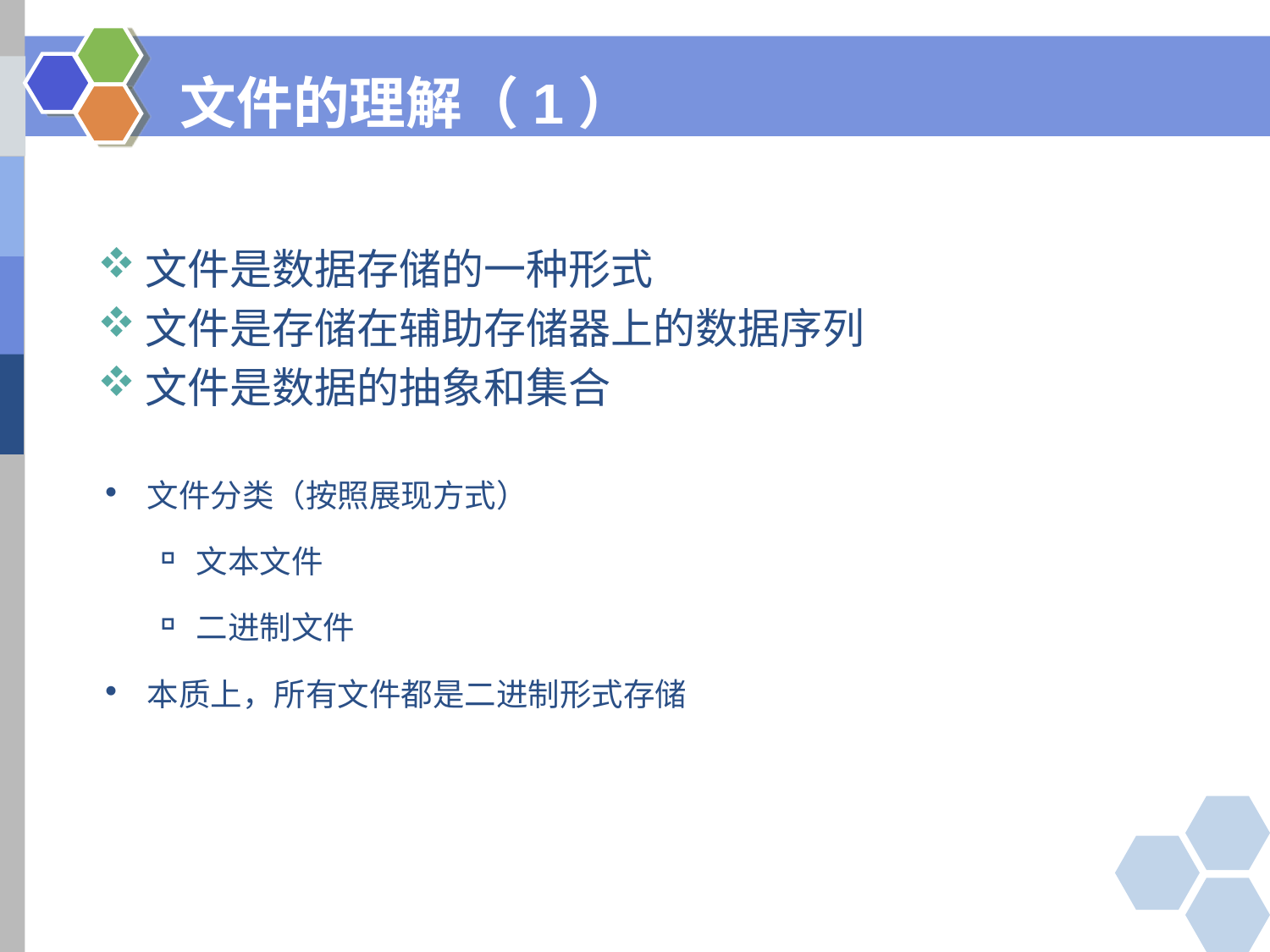

# 文件的理解（1）
文件是数据存储的一种形式
文件是存储在辅助存储器上的数据序列
文件是数据的抽象和集合

文件分类（按照展现方式）
文本文件
二进制文件
本质上，所有文件都是二进制形式存储